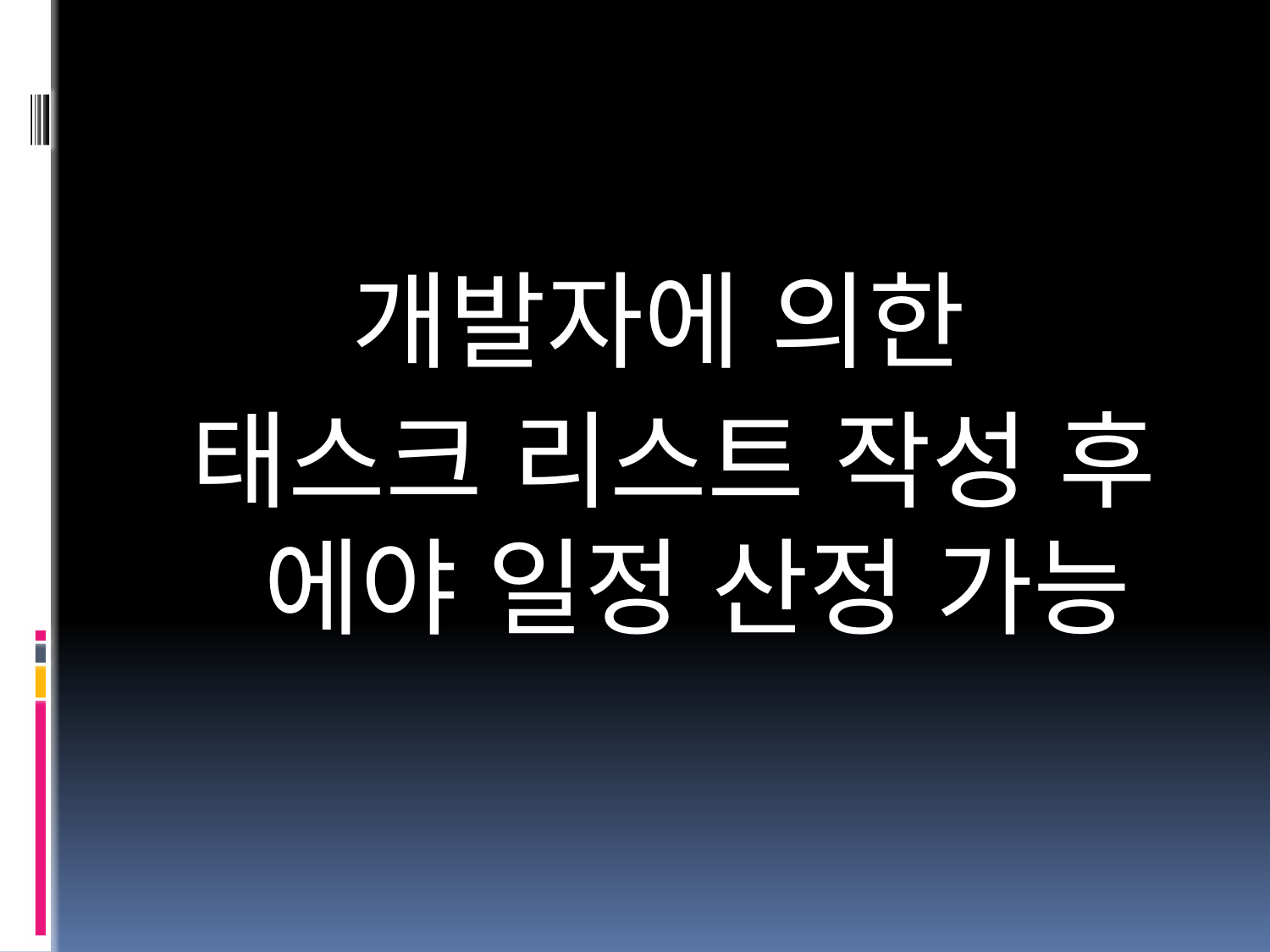

개발자에 의한
태스크 리스트 작성 후 에야 일정 산정 가능